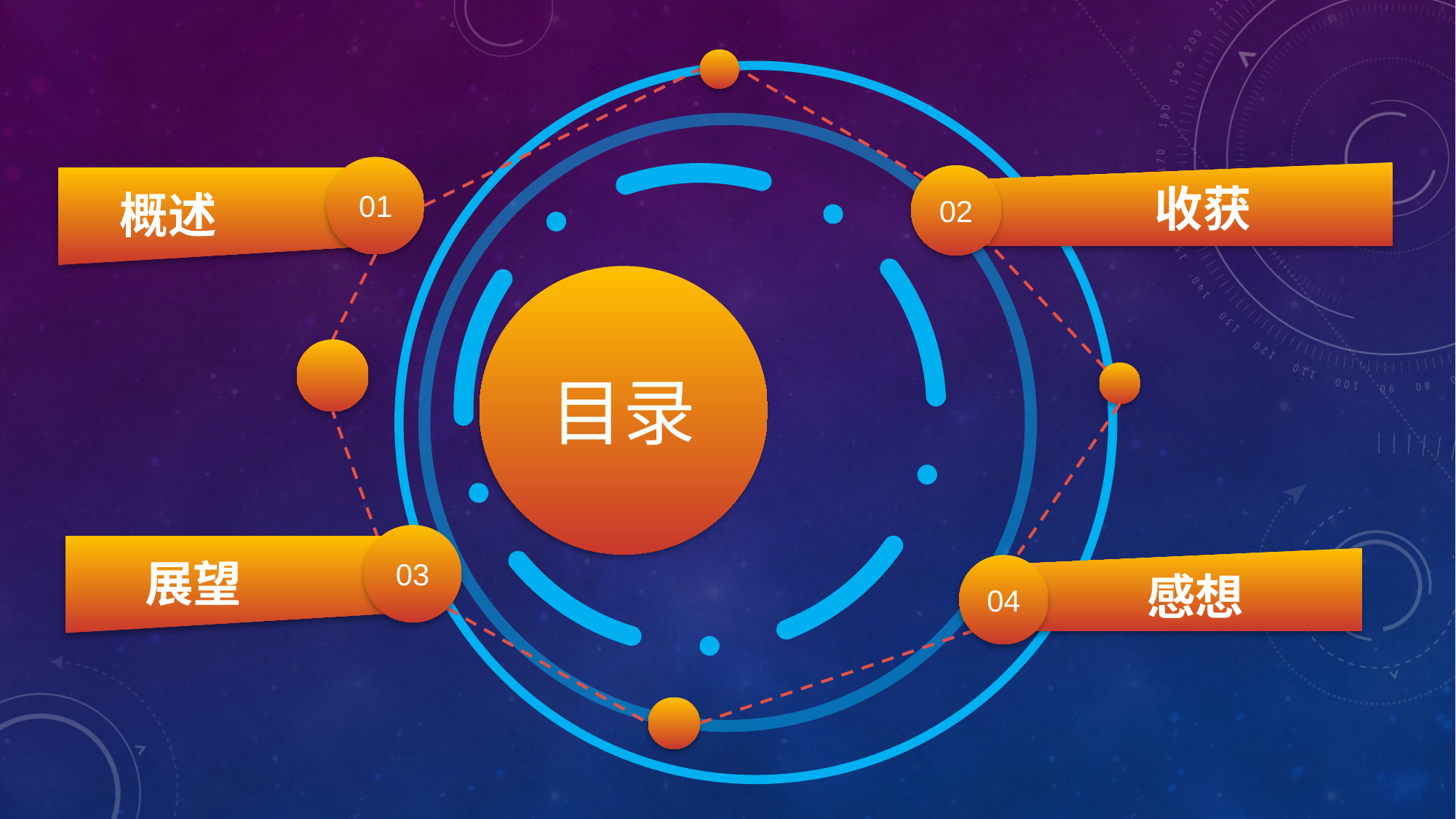

01

02

收获
概述
目录

03

展望

04
感想